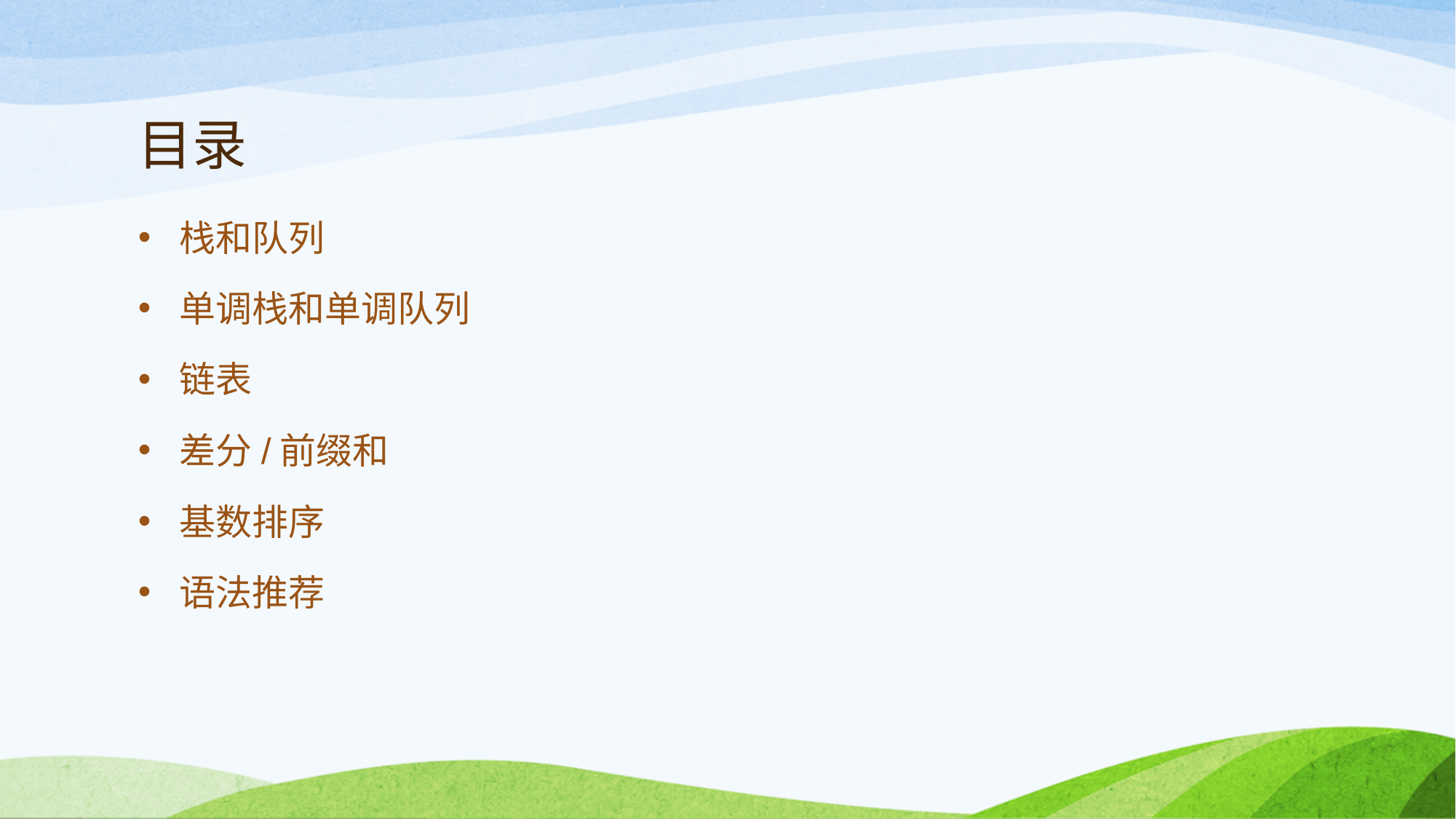

# 目录
栈和队列
单调栈和单调队列
链表
差分/前缀和
基数排序
语法推荐